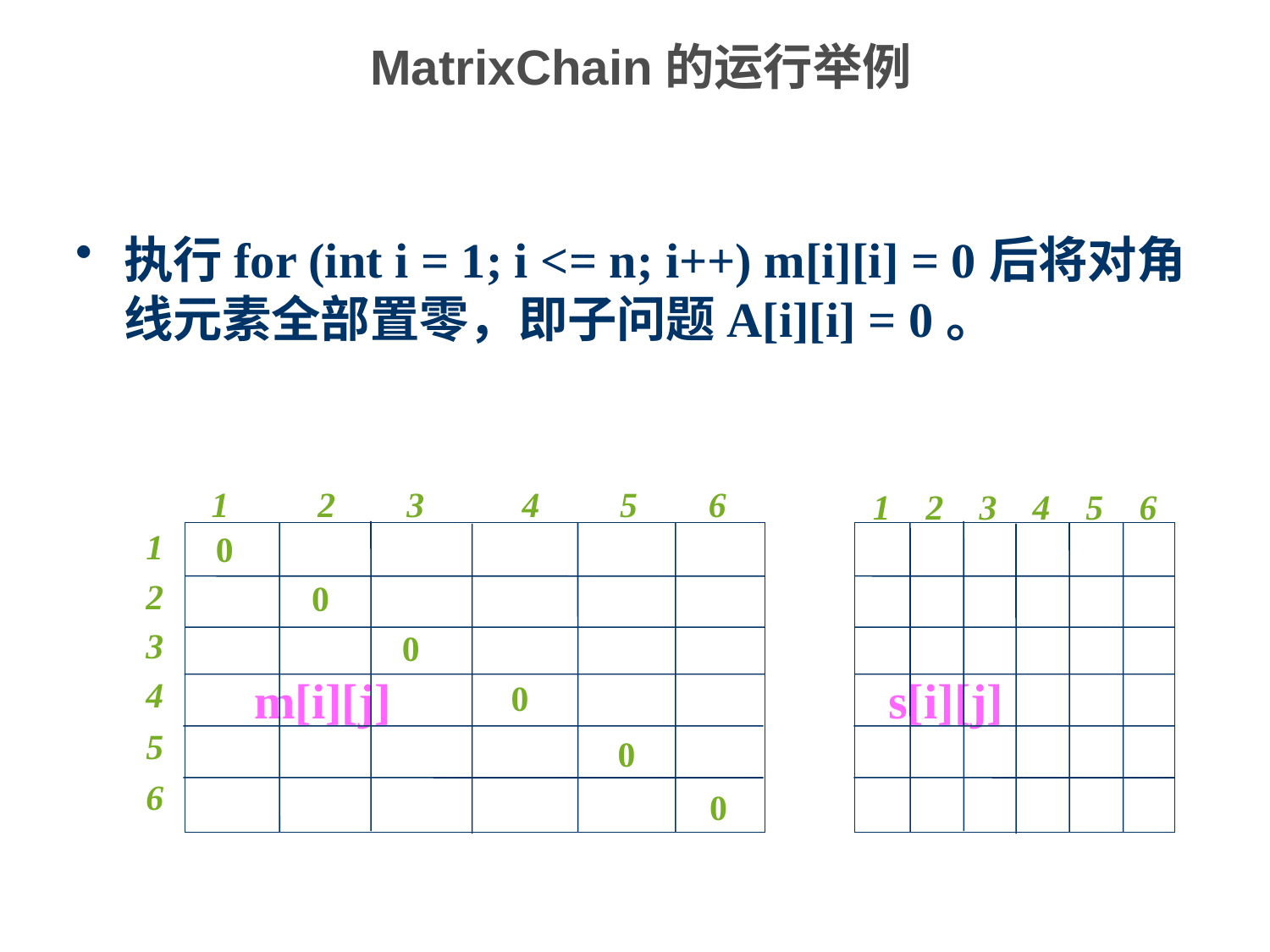

# MatrixChain的运行举例
执行for (int i = 1; i <= n; i++) m[i][i] = 0后将对角线元素全部置零，即子问题A[i][i] = 0。
      1          2        3           4         5        6
1
2
3
4
5
6

m[i][j]
1    2    3    4    5    6

s[i][j]
0
0
0
0
0
0